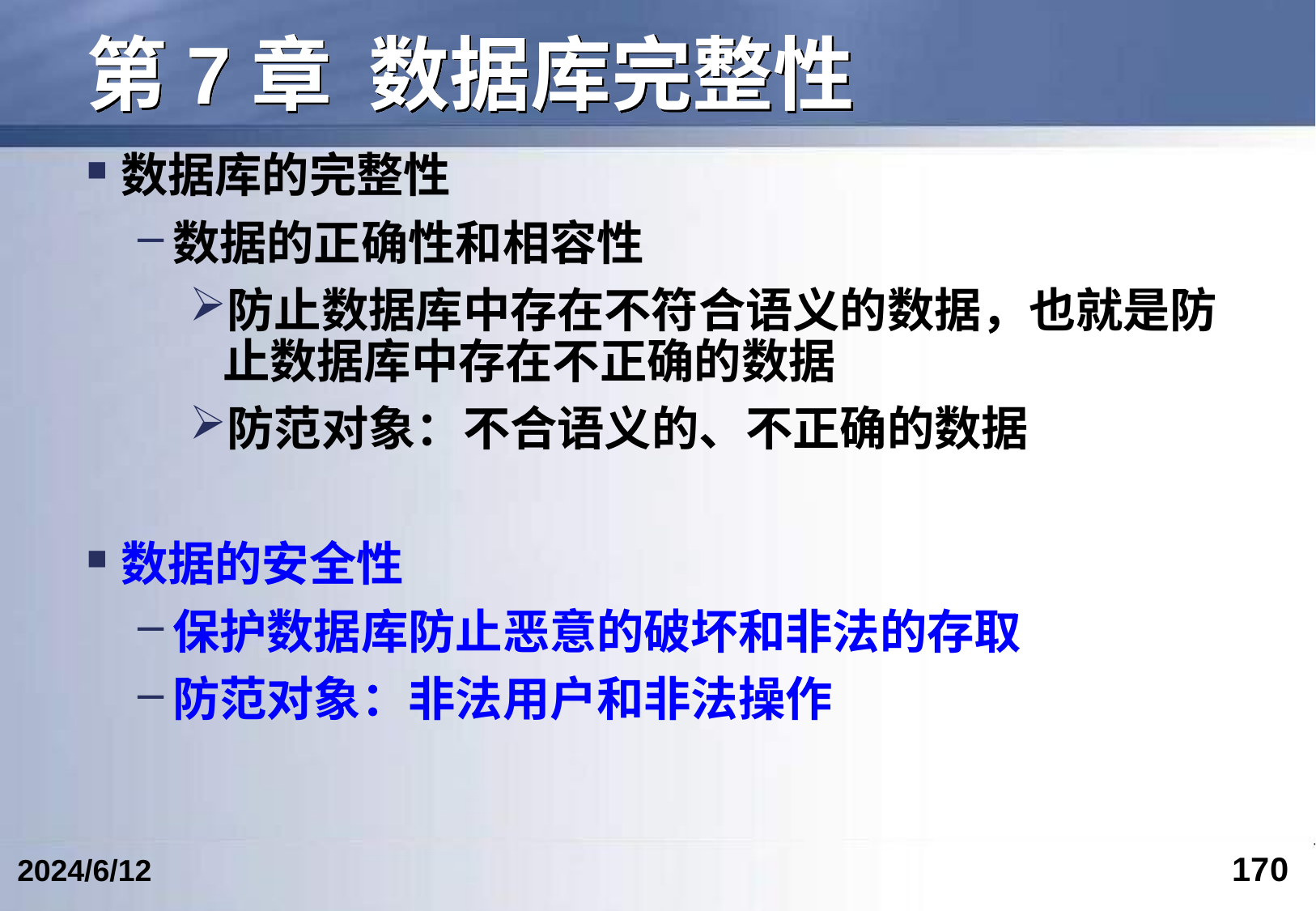

# 第7章  数据库完整性
数据库的完整性
数据的正确性和相容性
防止数据库中存在不符合语义的数据，也就是防止数据库中存在不正确的数据
防范对象：不合语义的、不正确的数据

数据的安全性
保护数据库防止恶意的破坏和非法的存取
防范对象：非法用户和非法操作
170
2024/6/12